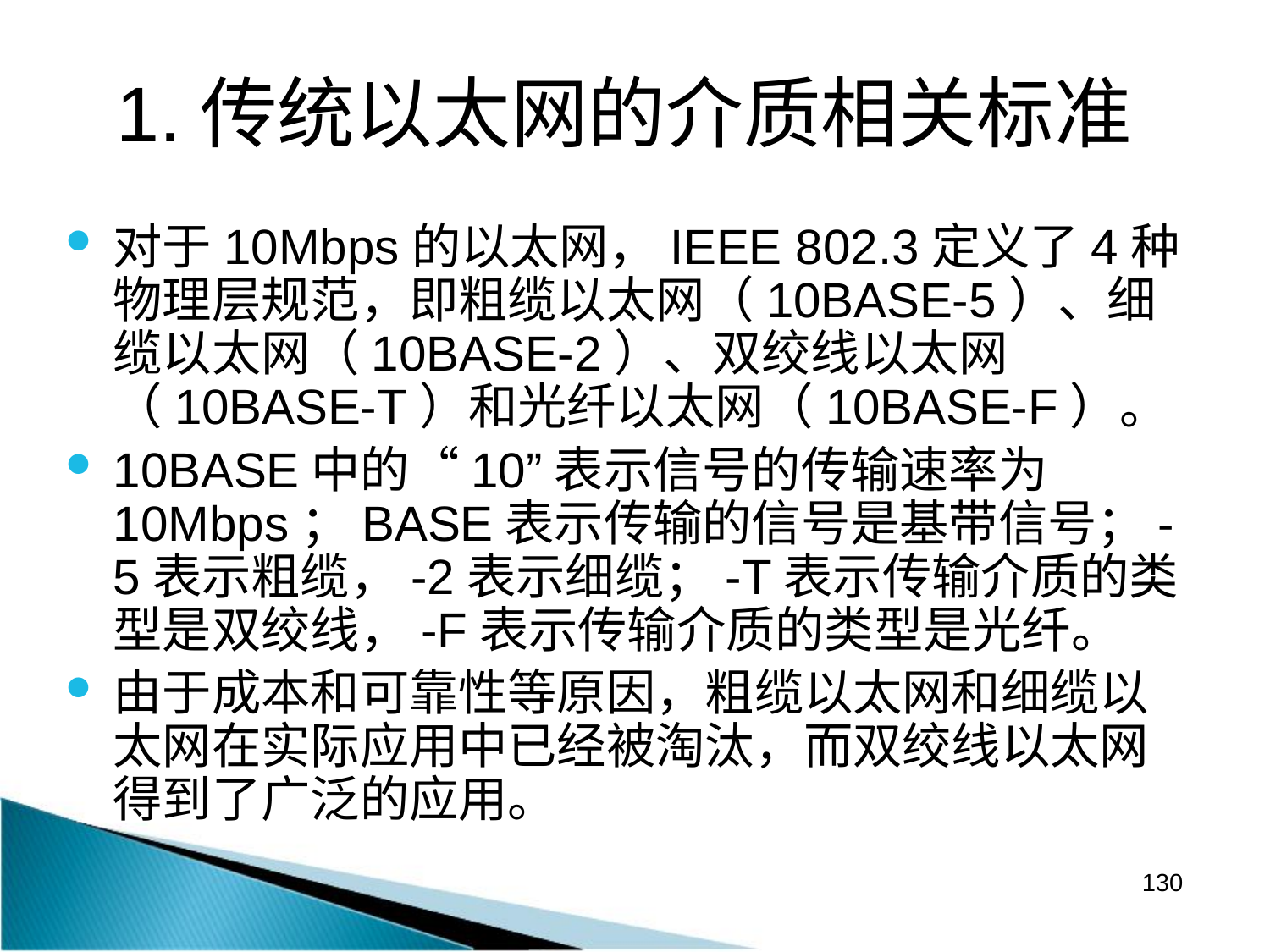

# 1.传统以太网的介质相关标准
对于10Mbps的以太网，IEEE 802.3定义了4种物理层规范，即粗缆以太网（10BASE-5）、细缆以太网（10BASE-2）、双绞线以太网（10BASE-T）和光纤以太网（10BASE-F）。
10BASE中的“10”表示信号的传输速率为10Mbps；BASE表示传输的信号是基带信号；-5表示粗缆，-2表示细缆；-T表示传输介质的类型是双绞线，-F表示传输介质的类型是光纤。
由于成本和可靠性等原因，粗缆以太网和细缆以太网在实际应用中已经被淘汰，而双绞线以太网得到了广泛的应用。
130